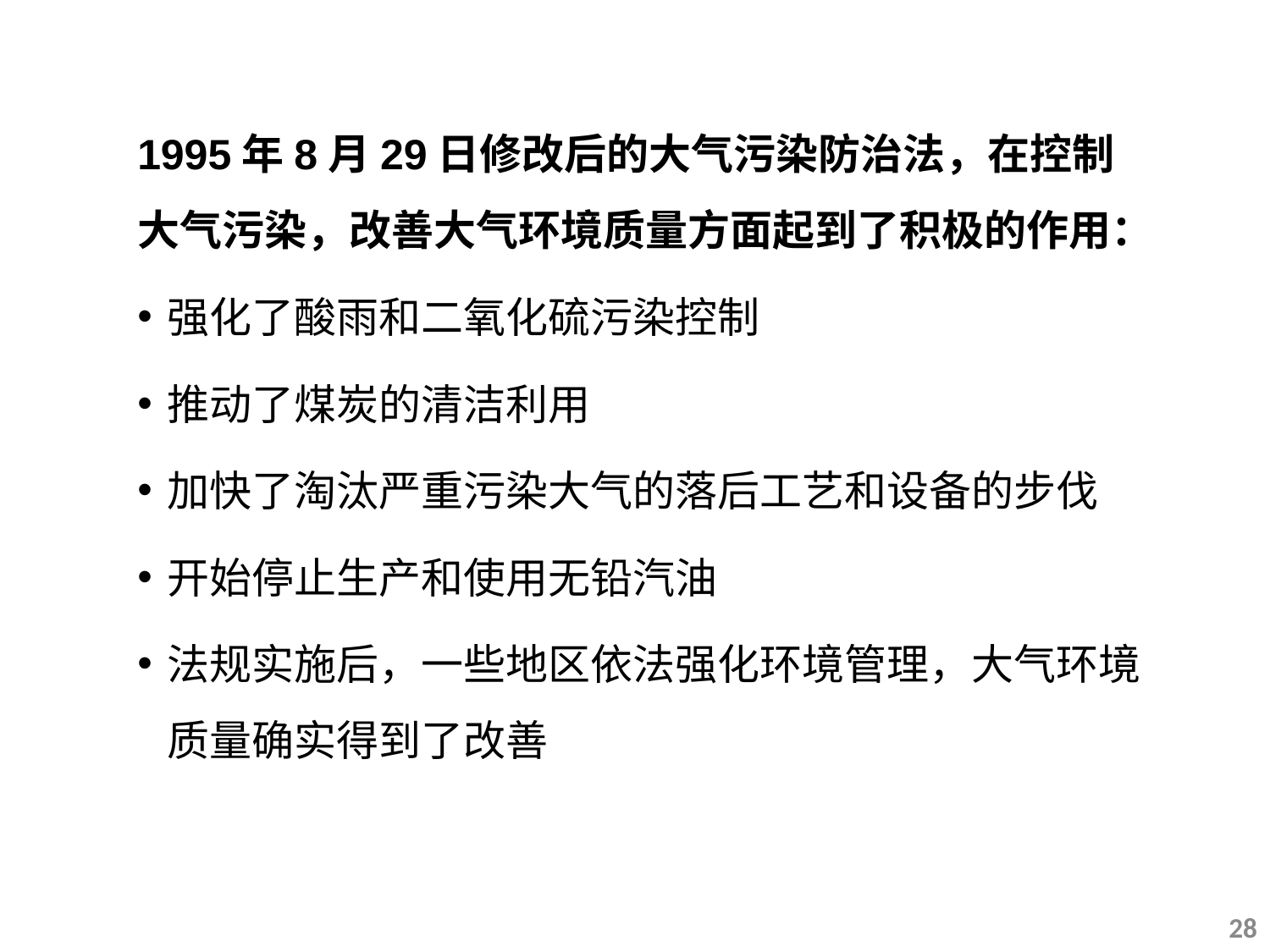

1995年8月29日修改后的大气污染防治法，在控制大气污染，改善大气环境质量方面起到了积极的作用：
强化了酸雨和二氧化硫污染控制
推动了煤炭的清洁利用
加快了淘汰严重污染大气的落后工艺和设备的步伐
开始停止生产和使用无铅汽油
法规实施后，一些地区依法强化环境管理，大气环境质量确实得到了改善
28